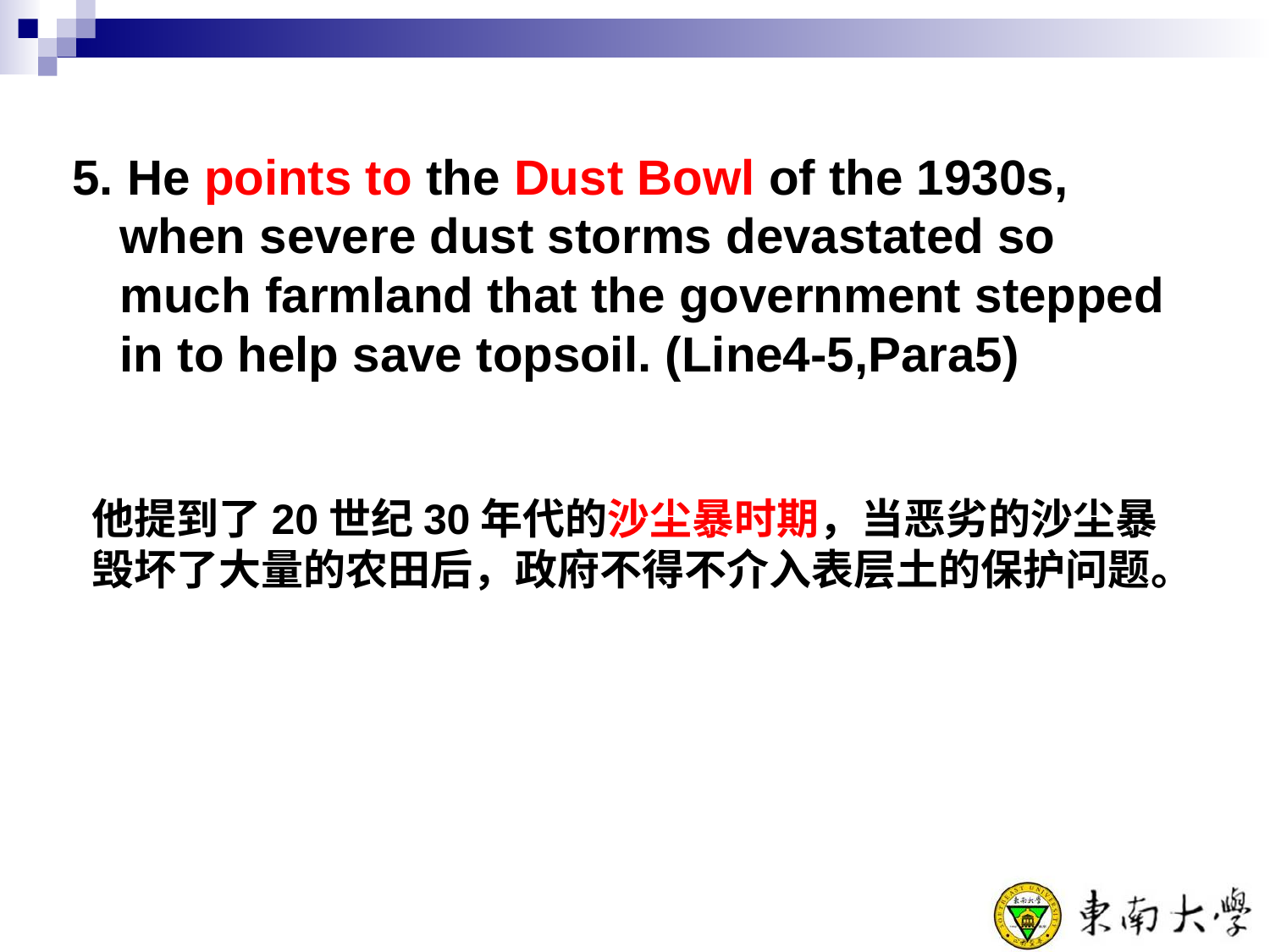

5. He points to the Dust Bowl of the 1930s, when severe dust storms devastated so much farmland that the government stepped in to help save topsoil. (Line4-5,Para5)
他提到了20世纪30年代的沙尘暴时期，当恶劣的沙尘暴毁坏了大量的农田后，政府不得不介入表层土的保护问题。